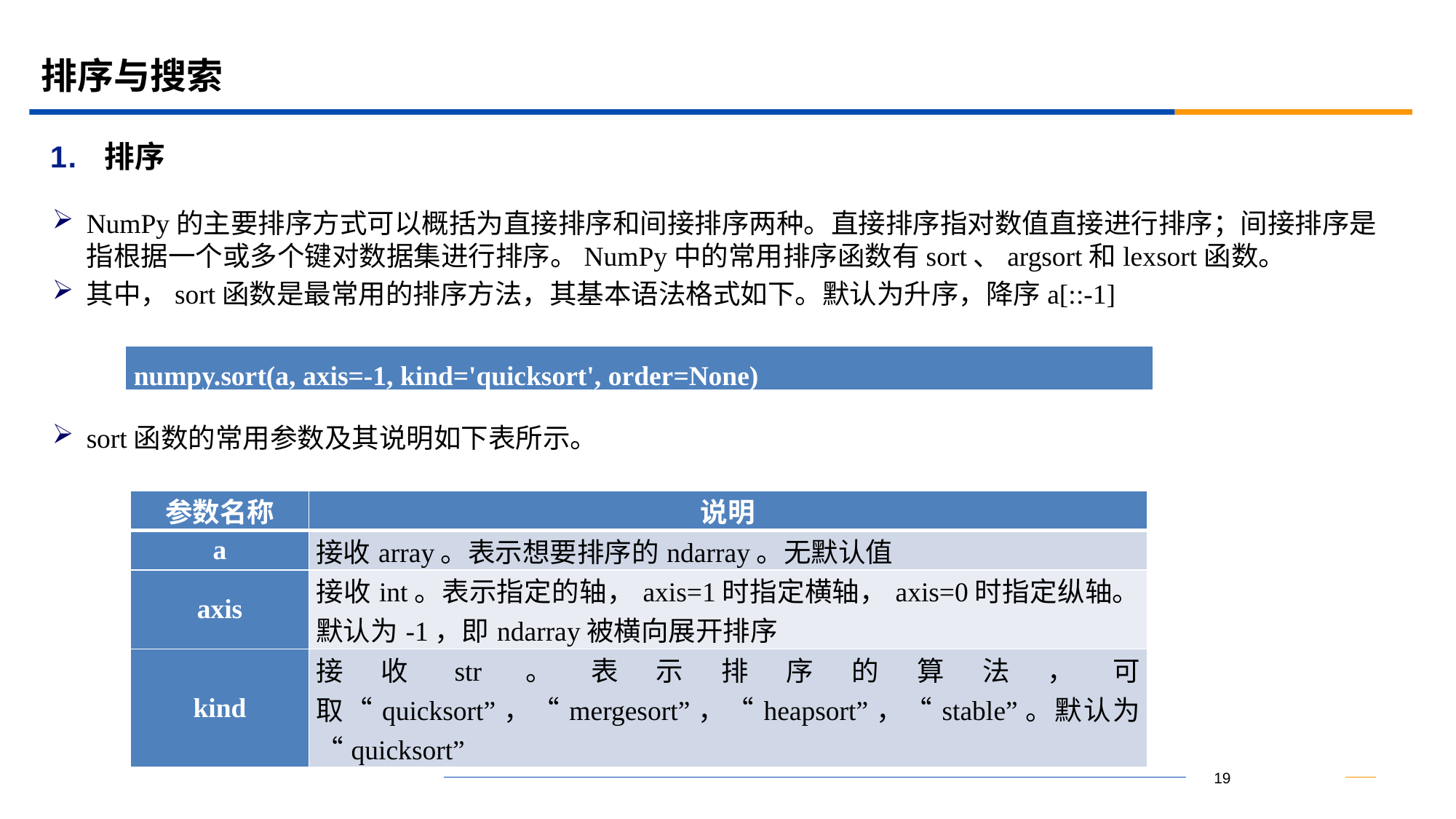

# 排序与搜索
排序
NumPy的主要排序方式可以概括为直接排序和间接排序两种。直接排序指对数值直接进行排序；间接排序是指根据一个或多个键对数据集进行排序。NumPy中的常用排序函数有sort、argsort和lexsort函数。
其中，sort函数是最常用的排序方法，其基本语法格式如下。默认为升序，降序a[::-1]
| numpy.sort(a, axis=-1, kind='quicksort', order=None) |
| --- |
sort函数的常用参数及其说明如下表所示。
| 参数名称 | 说明 |
| --- | --- |
| a | 接收array。表示想要排序的ndarray。无默认值 |
| axis | 接收int。表示指定的轴，axis=1时指定横轴，axis=0时指定纵轴。默认为-1，即ndarray被横向展开排序 |
| kind | 接收str。表示排序的算法，可取“quicksort”，“mergesort”，“heapsort”，“stable”。默认为“quicksort” |